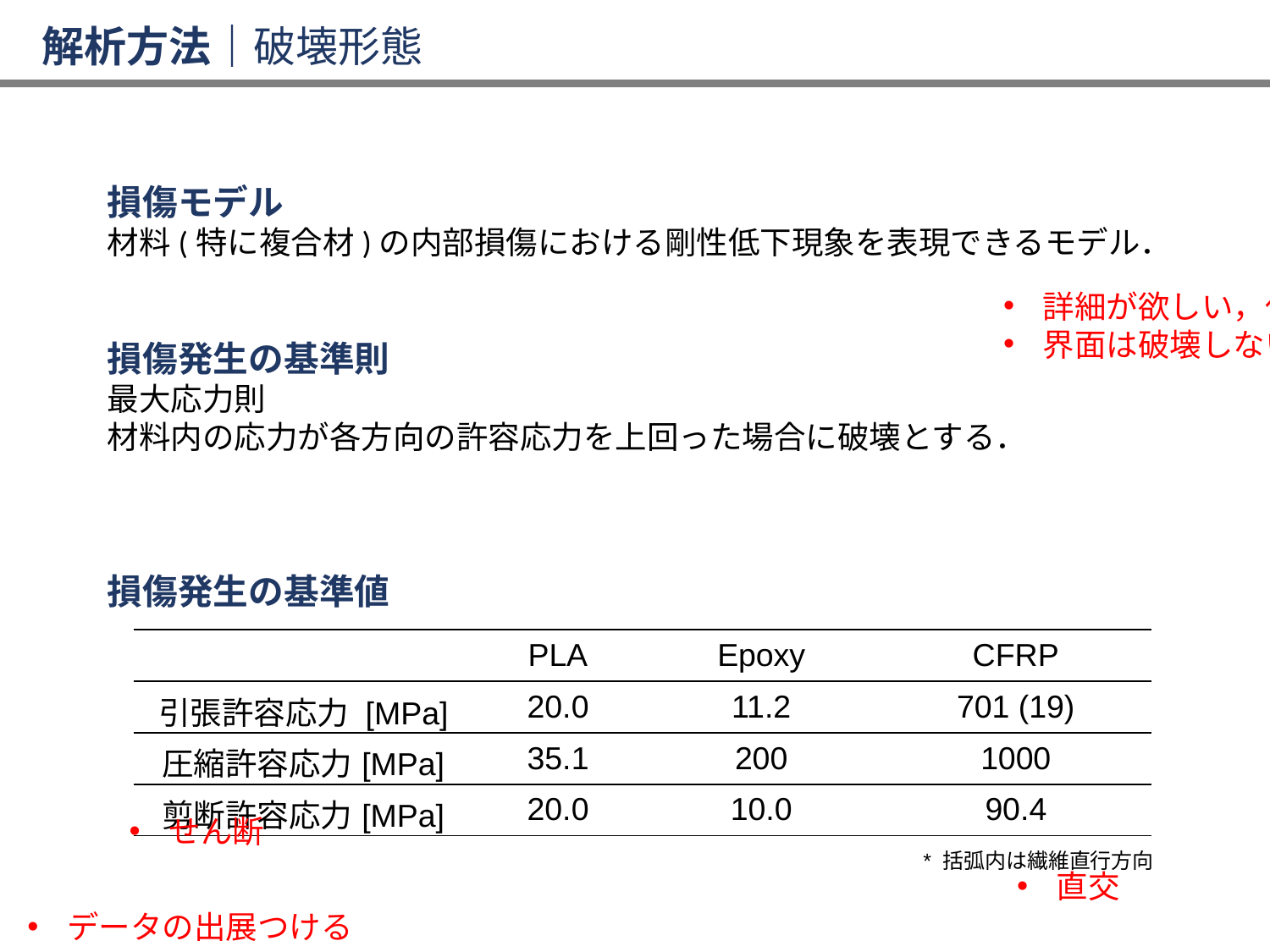

解析方法｜破壊形態

損傷モデル
材料(特に複合材)の内部損傷における剛性低下現象を表現できるモデル．

損傷発生の基準則
最大応力則
材料内の応力が各方向の許容応力を上回った場合に破壊とする．

損傷発生の基準値
詳細が欲しい，代表的な数式
界面は破壊しない
|  | PLA | Epoxy | CFRP |
| --- | --- | --- | --- |
| 引張許容応力 [MPa] | 20.0 | 11.2 | 701 (19) |
| 圧縮許容応力[MPa] | 35.1 | 200 | 1000 |
| 剪断許容応力[MPa] | 20.0 | 10.0 | 90.4 |
せん断
* 括弧内は繊維直行方向
直交
データの出展つける